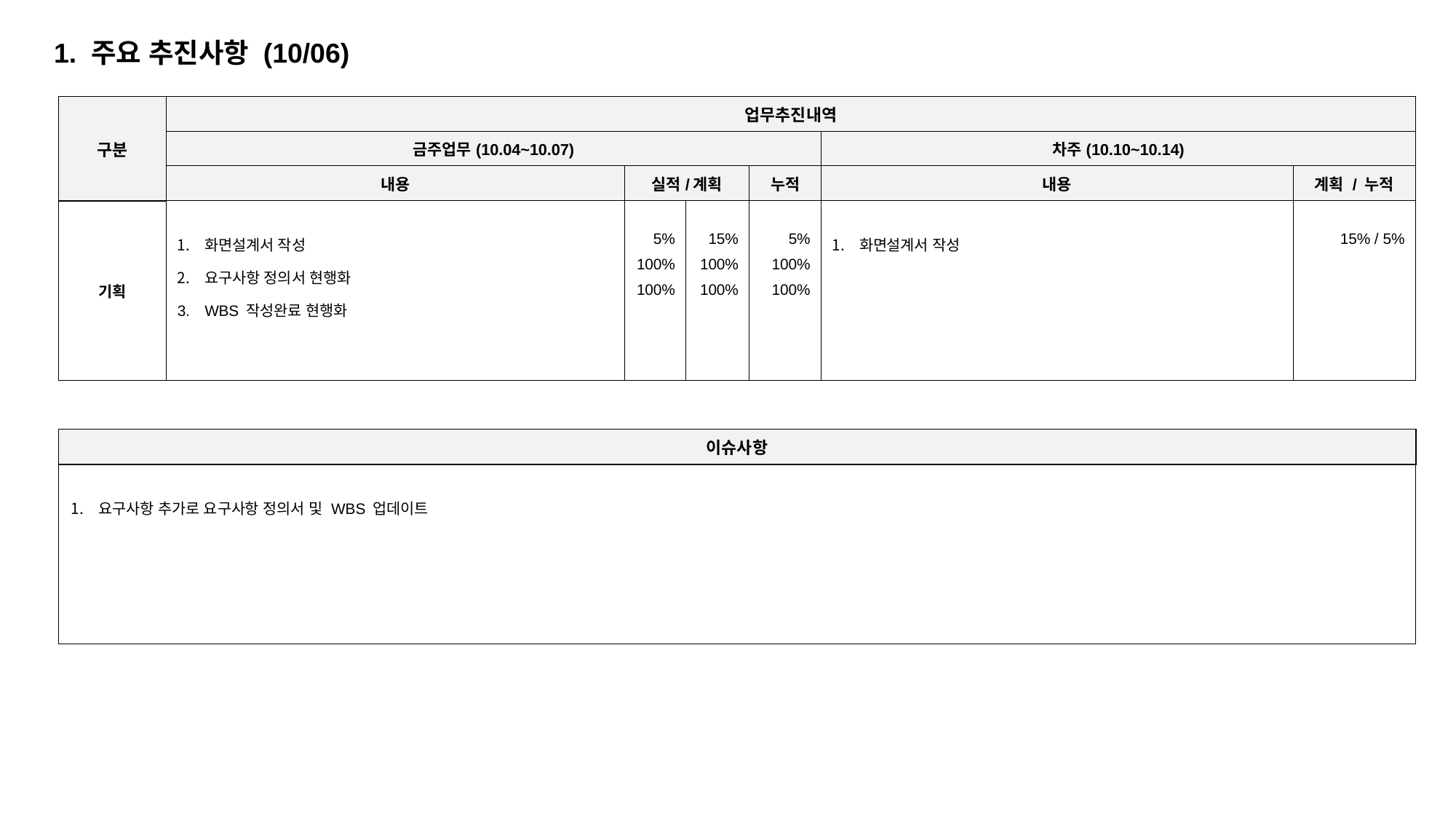

1. 주요 추진사항 (10/06)
| 구분 | 업무추진내역 |  |  |  |  |  |
| --- | --- | --- | --- | --- | --- | --- |
|  | 금주업무(10.04~10.07) |  |  |  | 차주(10.10~10.14) |  |
|  | 내용 | 실적/계획 |  | 누적 | 내용 | 계획 / 누적 |
| 기획 | 화면설계서 작성 요구사항 정의서 현행화 WBS 작성완료 현행화 | 5% 100% 100% | 15% 100% 100% | 5% 100% 100% | 화면설계서 작성 | 15% / 5% |
| 이슈사항 |
| --- |
| 요구사항 추가로 요구사항 정의서 및 WBS 업데이트 |